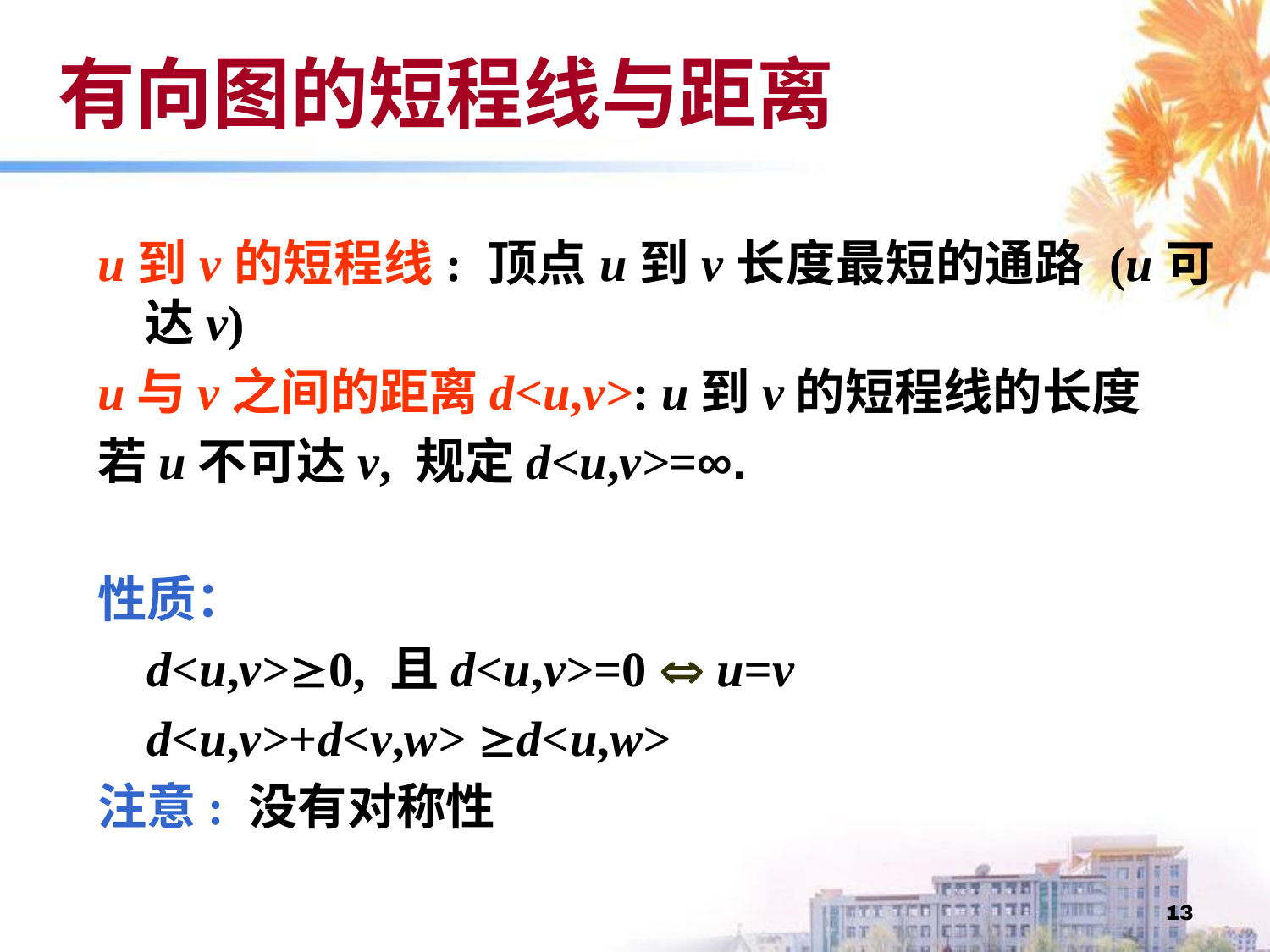

# 有向图的短程线与距离
u到v的短程线: 顶点u到v长度最短的通路 (u可达v)
u与v之间的距离d<u,v>: u到v的短程线的长度
若u不可达v, 规定d<u,v>=∞.

性质：
    d<u,v>≥0, 且d<u,v>=0 ⇔ u=v
    d<u,v>+d<v,w> ≥d<u,w>
注意: 没有对称性
13